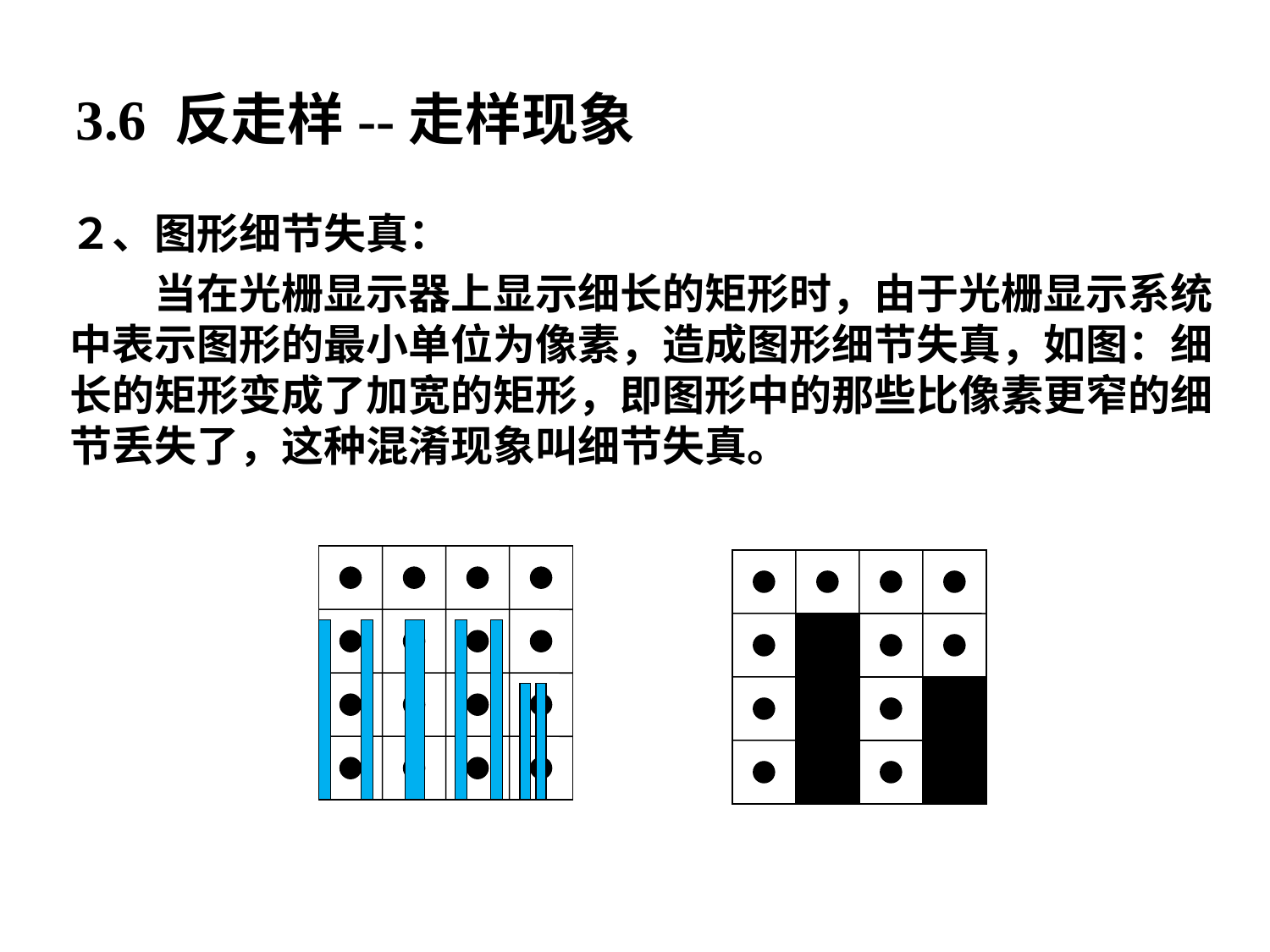

3.6 反走样--走样现象
２、图形细节失真：
　　当在光栅显示器上显示细长的矩形时，由于光栅显示系统中表示图形的最小单位为像素，造成图形细节失真，如图：细长的矩形变成了加宽的矩形，即图形中的那些比像素更窄的细节丢失了，这种混淆现象叫细节失真。